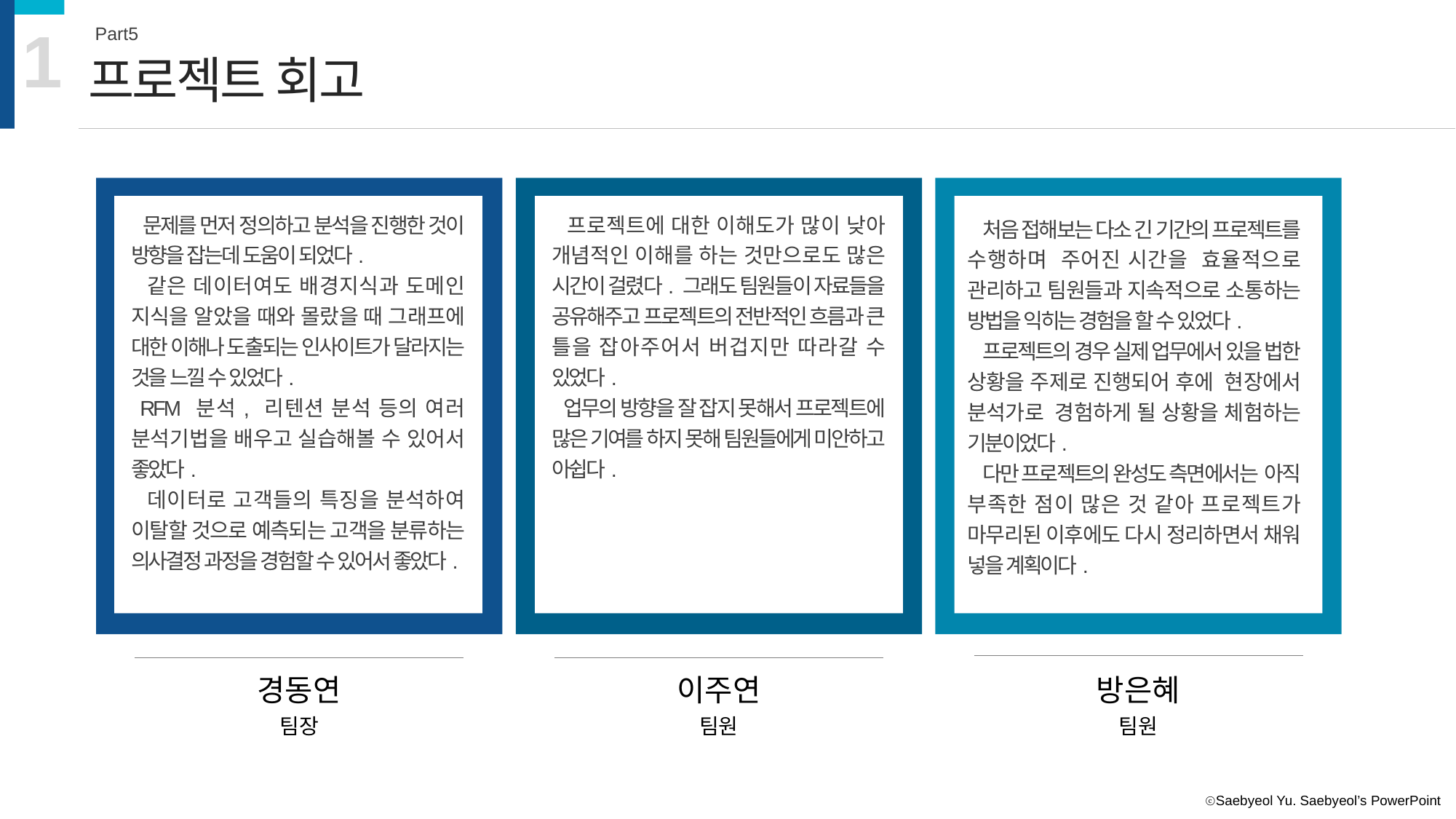

1
Part5
프로젝트 회고

 문제를 먼저 정의하고 분석을 진행한 것이 방향을 잡는데 도움이 되었다.
 같은 데이터여도 배경지식과 도메인 지식을 알았을 때와 몰랐을 때 그래프에 대한 이해나 도출되는 인사이트가 달라지는 것을 느낄 수 있었다.
 RFM 분석, 리텐션 분석 등의 여러 분석기법을 배우고 실습해볼 수 있어서 좋았다.
 데이터로 고객들의 특징을 분석하여 이탈할 것으로 예측되는 고객을 분류하는 의사결정 과정을 경험할 수 있어서 좋았다.
 프로젝트에 대한 이해도가 많이 낮아 개념적인 이해를 하는 것만으로도 많은 시간이 걸렸다. 그래도 팀원들이 자료들을 공유해주고 프로젝트의 전반적인 흐름과 큰 틀을 잡아주어서 버겁지만 따라갈 수 있었다.
 업무의 방향을 잘 잡지 못해서 프로젝트에 많은 기여를 하지 못해 팀원들에게 미안하고 아쉽다.
  처음 접해보는 다소 긴 기간의 프로젝트를 수행하며  주어진 시간을  효율적으로 관리하고 팀원들과 지속적으로 소통하는 방법을 익히는 경험을 할 수 있었다.
  프로젝트의 경우 실제 업무에서 있을 법한 상황을 주제로 진행되어 후에  현장에서 분석가로  경험하게 될 상황을 체험하는 기분이었다.
  다만 프로젝트의 완성도 측면에서는  아직 부족한 점이 많은 것 같아 프로젝트가 마무리된 이후에도 다시 정리하면서 채워 넣을 계획이다.
경동연
이주연
방은혜
팀장
팀원
팀원